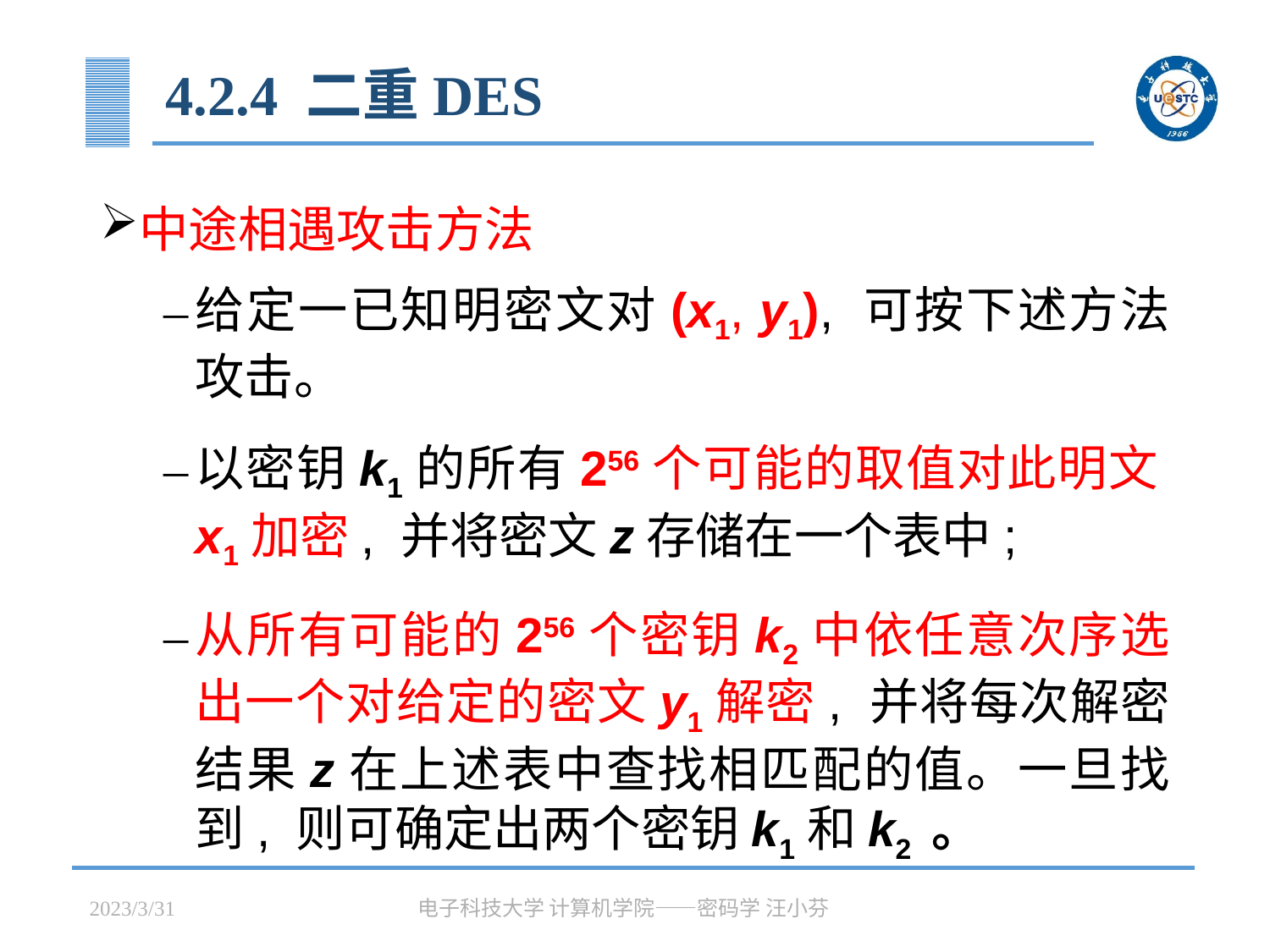

# 4.2.4 二重DES
中途相遇攻击方法
给定一已知明密文对(x1, y1), 可按下述方法攻击。
以密钥k1的所有256个可能的取值对此明文x1加密, 并将密文z存储在一个表中;
从所有可能的256个密钥k2中依任意次序选出一个对给定的密文y1解密, 并将每次解密结果z在上述表中查找相匹配的值。一旦找到, 则可确定出两个密钥k1和k2 。
2023/3/31
电子科技大学 计算机学院——密码学 汪小芬